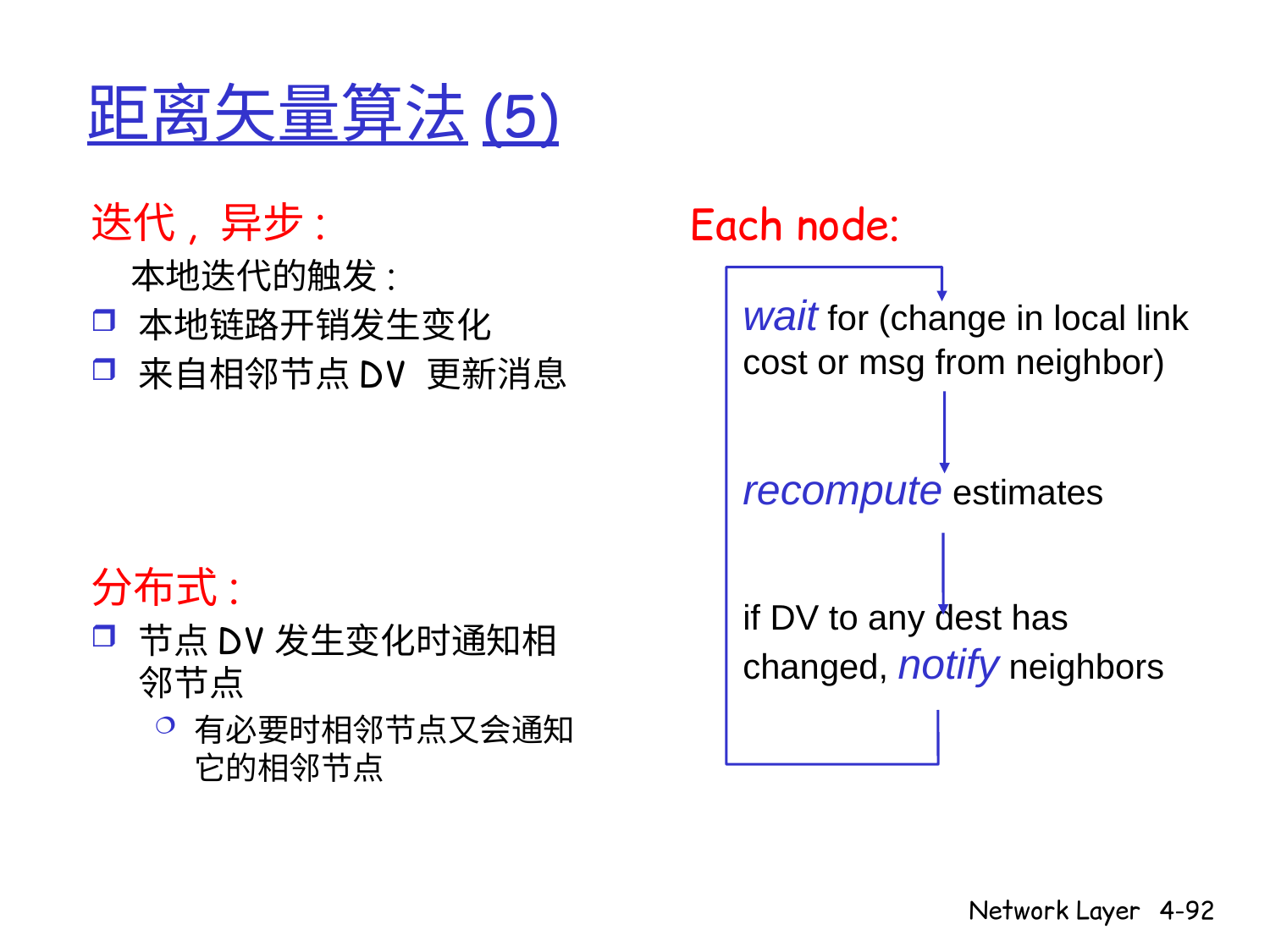

# 距离矢量算法(5)
迭代, 异步:
    本地迭代的触发:
本地链路开销发生变化
来自相邻节点DV 更新消息

分布式:
节点DV发生变化时通知相邻节点
有必要时相邻节点又会通知它的相邻节点
Each node:

wait for (change in local link cost or msg from neighbor)

recompute estimates

if DV to any dest has changed, notify neighbors

Network Layer
4-92